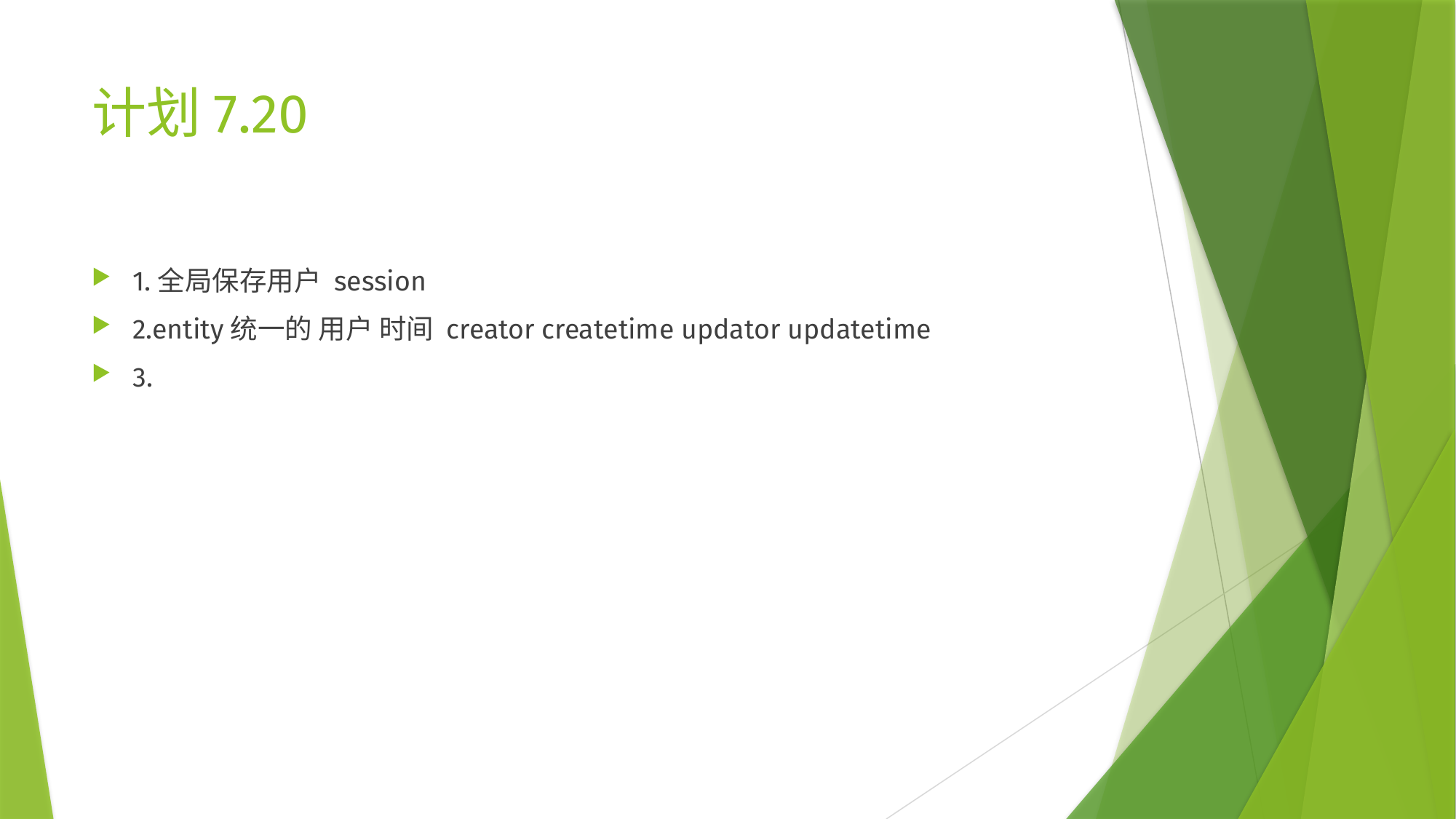

# 计划7.20
1.全局保存用户 session
2.entity统一的 用户 时间 creator createtime updator updatetime
3.